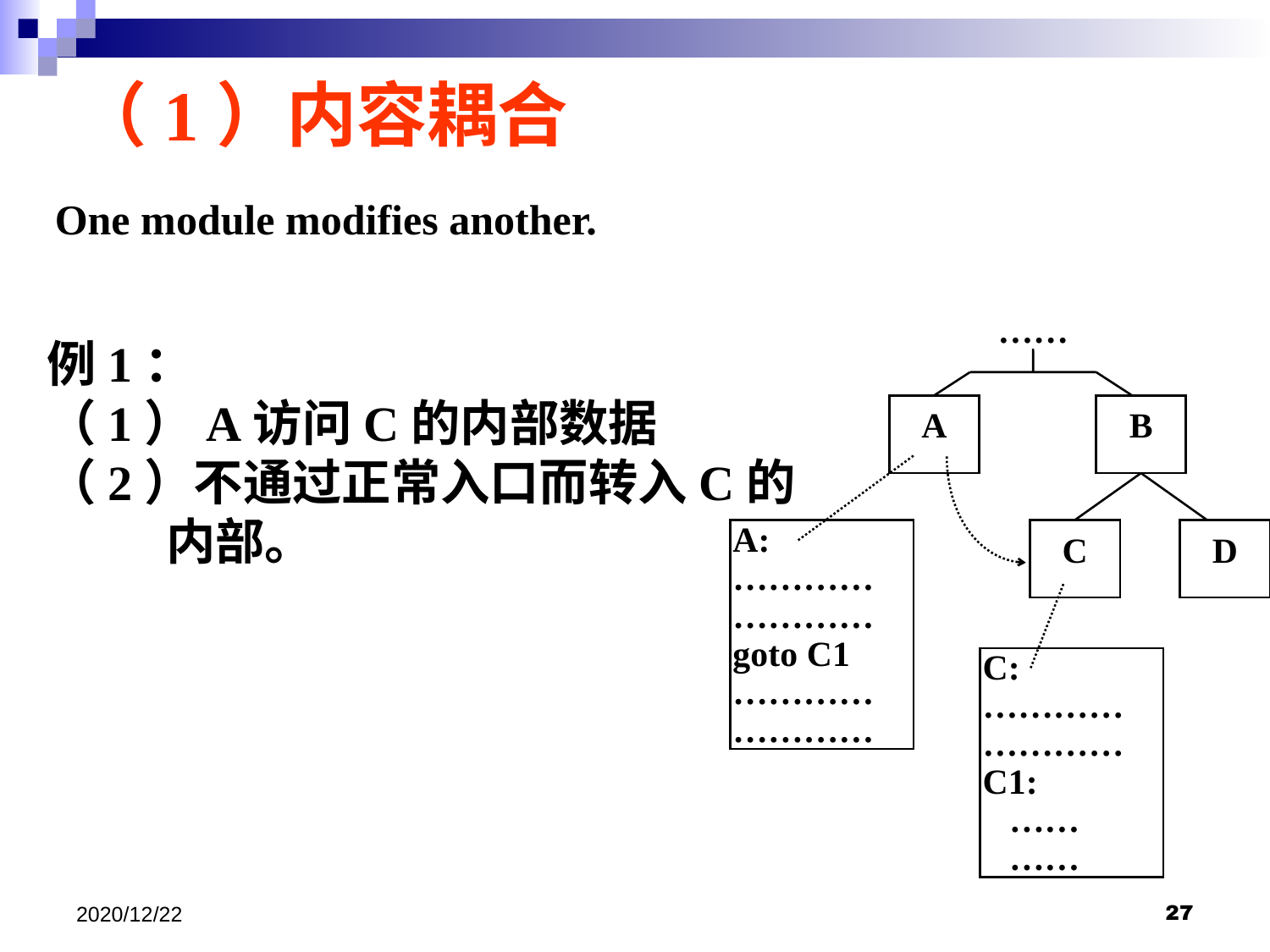

# （1）内容耦合
One module modifies another.
……

A
B

A:
…………
…………
goto C1
…………
…………
C
D

C:
…………
…………
C1:
   ……
   ……
例1：
（1）A访问C的内部数据
（2）不通过正常入口而转入C的内部。
2020/12/22
27